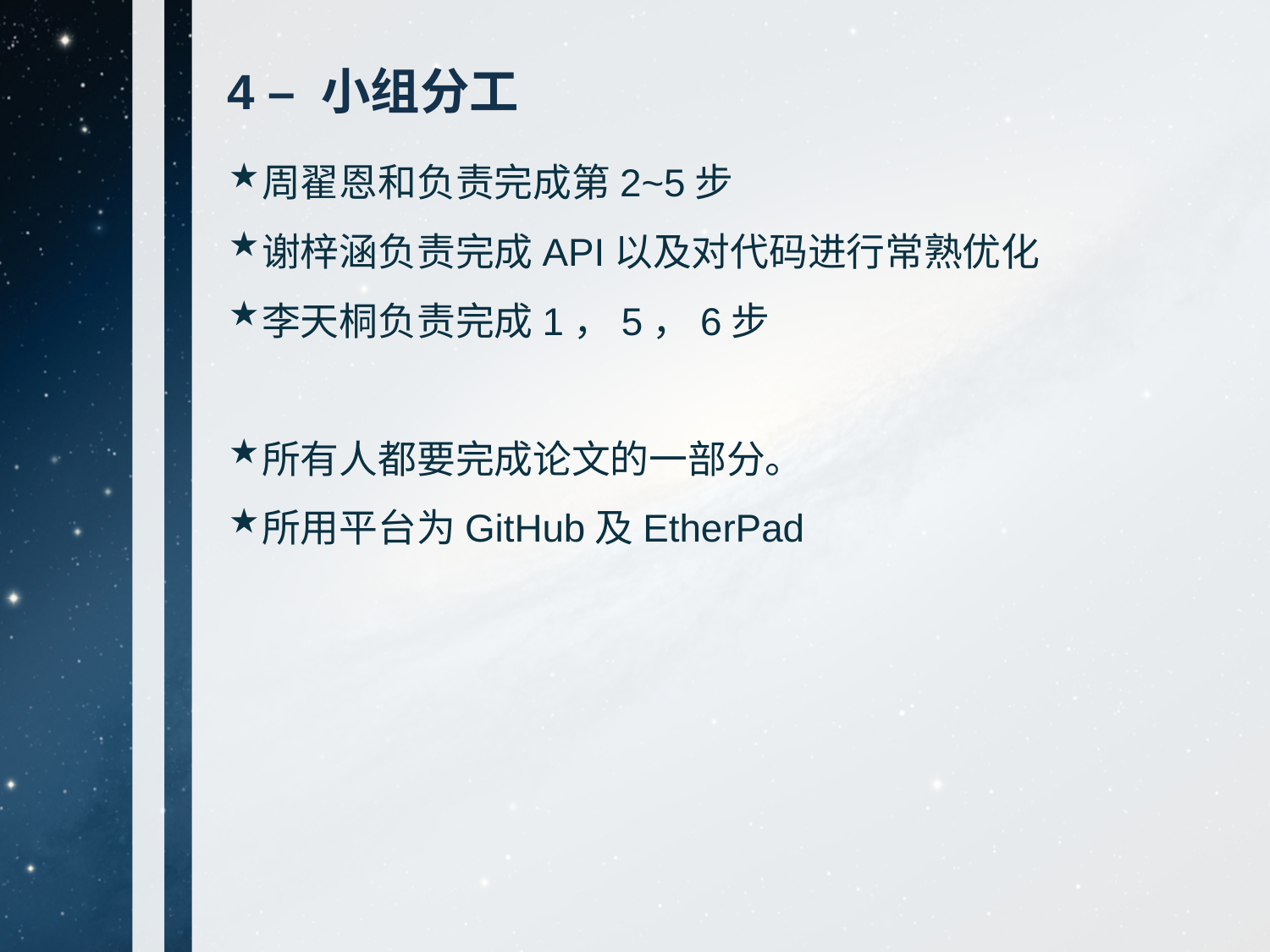

# 4 – 小组分工
周翟恩和负责完成第2~5步
谢梓涵负责完成API以及对代码进行常熟优化
李天桐负责完成1，5，6步

所有人都要完成论文的一部分。
所用平台为GitHub及EtherPad